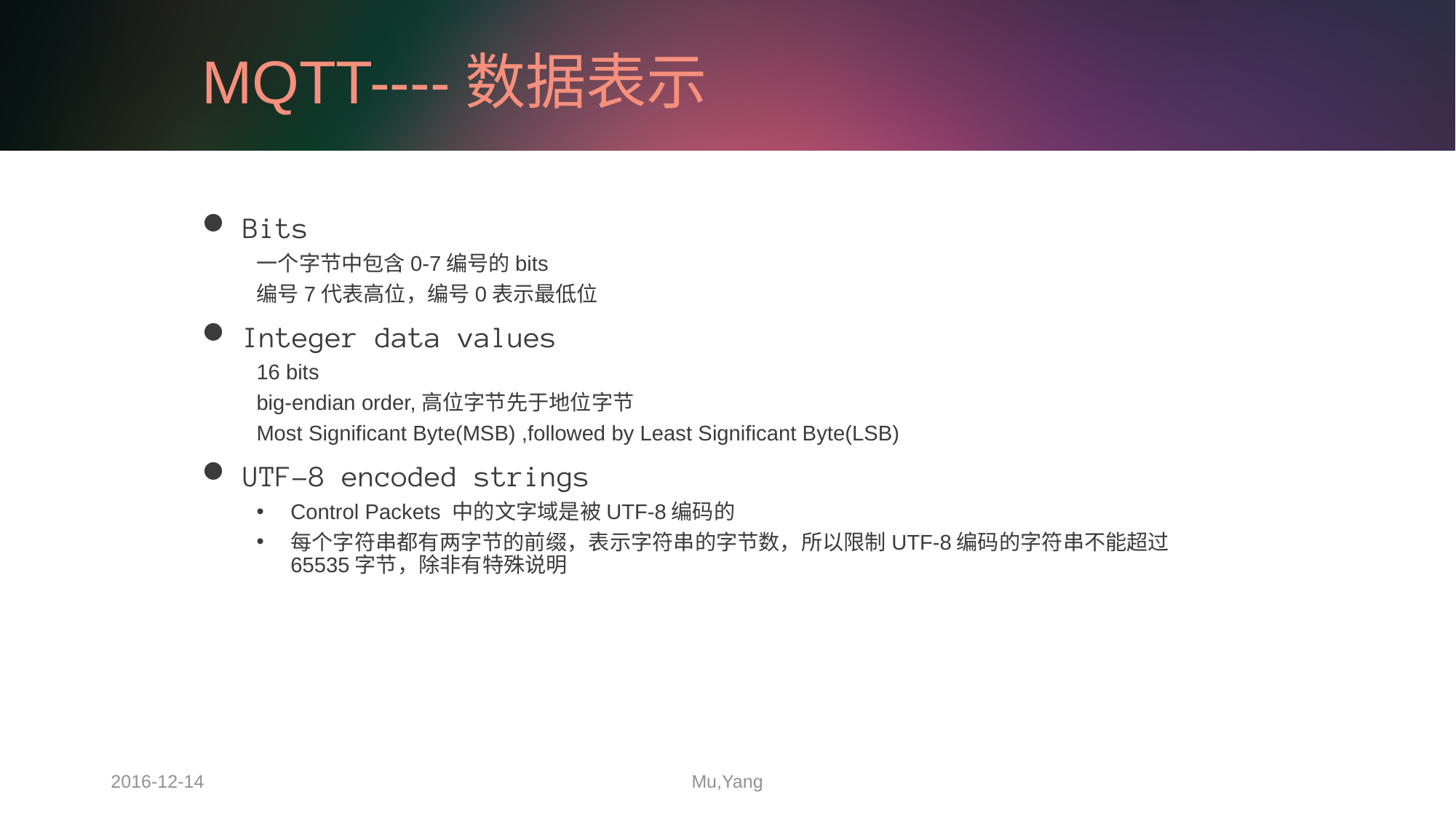

# MQTT----数据表示
Bits
一个字节中包含0-7编号的bits
编号7代表高位，编号0表示最低位
Integer data values
16 bits
big-endian order,高位字节先于地位字节
Most Significant Byte(MSB) ,followed by Least Significant Byte(LSB)
UTF-8 encoded strings
Control Packets 中的文字域是被UTF-8编码的
每个字符串都有两字节的前缀，表示字符串的字节数，所以限制UTF-8编码的字符串不能超过65535字节，除非有特殊说明

2016-12-14
Mu,Yang
8